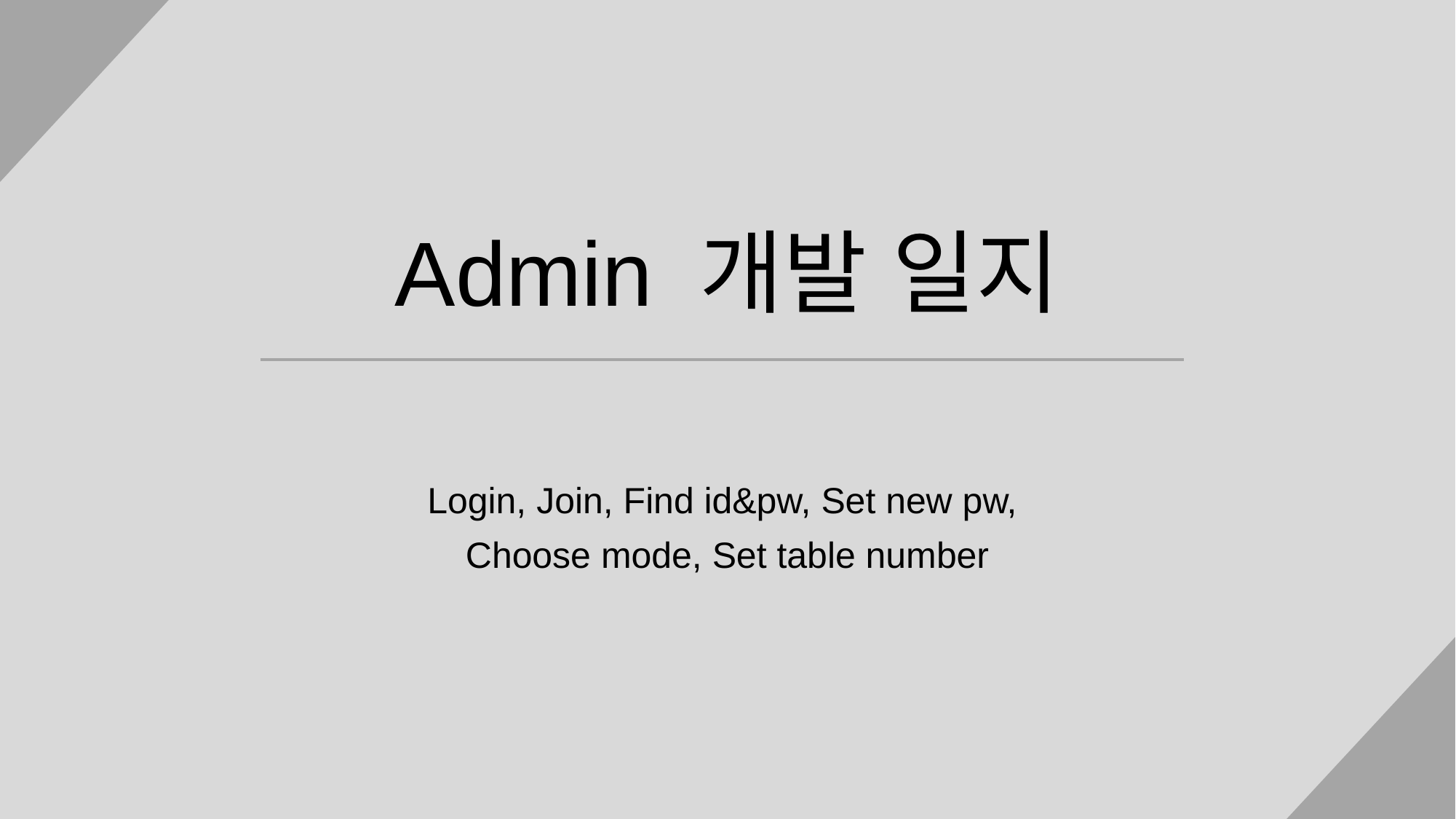

# Admin 개발 일지
Login, Join, Find id&pw, Set new pw,
Choose mode, Set table number